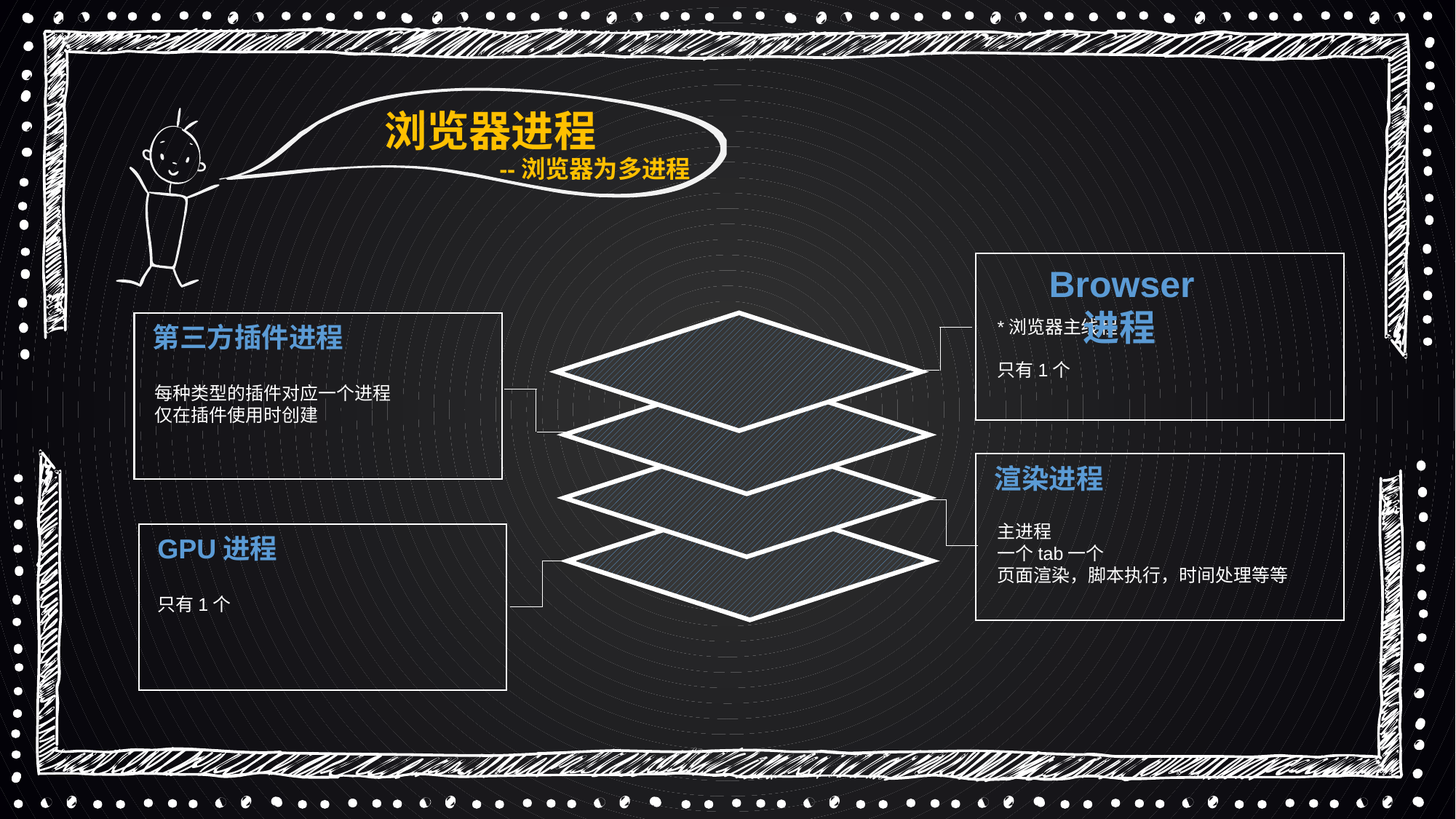

浏览器进程
--浏览器为多进程

Browser进程
*浏览器主线程

只有1个

第三方插件进程

每种类型的插件对应一个进程
仅在插件使用时创建

渲染进程

主进程
一个tab一个
页面渲染，脚本执行，时间处理等等

GPU进程
只有1个